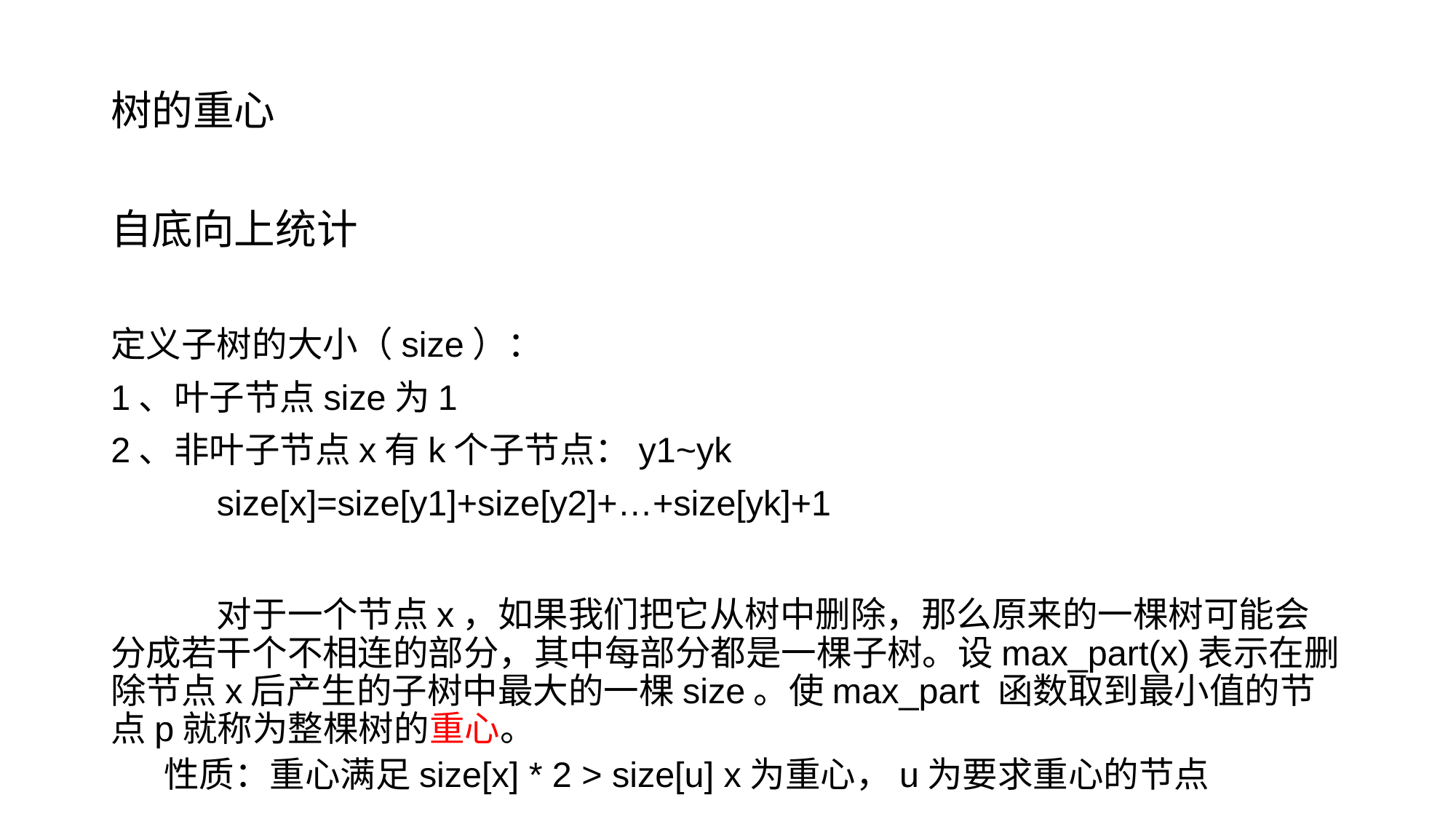

树的重心

自底向上统计

定义子树的大小（size）：
1、叶子节点size为1
2、非叶子节点x有k个子节点：y1~yk
	size[x]=size[y1]+size[y2]+…+size[yk]+1

	对于一个节点x，如果我们把它从树中删除，那么原来的一棵树可能会分成若干个不相连的部分，其中每部分都是一棵子树。设max_part(x)表示在删除节点x后产生的子树中最大的一棵size。使max_part 函数取到最小值的节点p就称为整棵树的重心。
性质：重心满足size[x] * 2 > size[u] x为重心，u为要求重心的节点